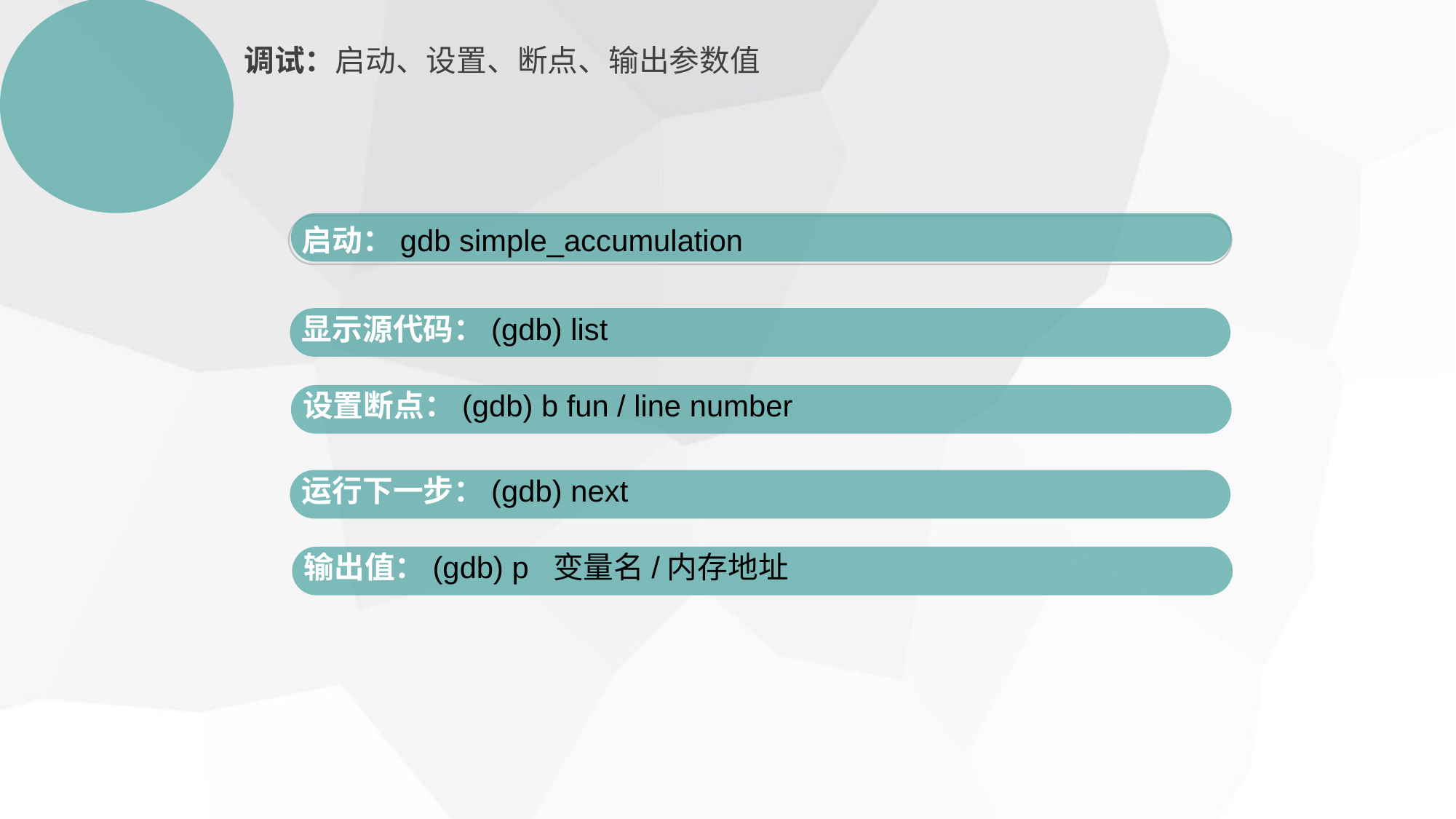

调试：启动、设置、断点、输出参数值

启动：gdb simple_accumulation
显示源代码：(gdb) list

设置断点：(gdb) b fun / line number

运行下一步：(gdb) next

56%
输出值：(gdb) p  变量名/内存地址